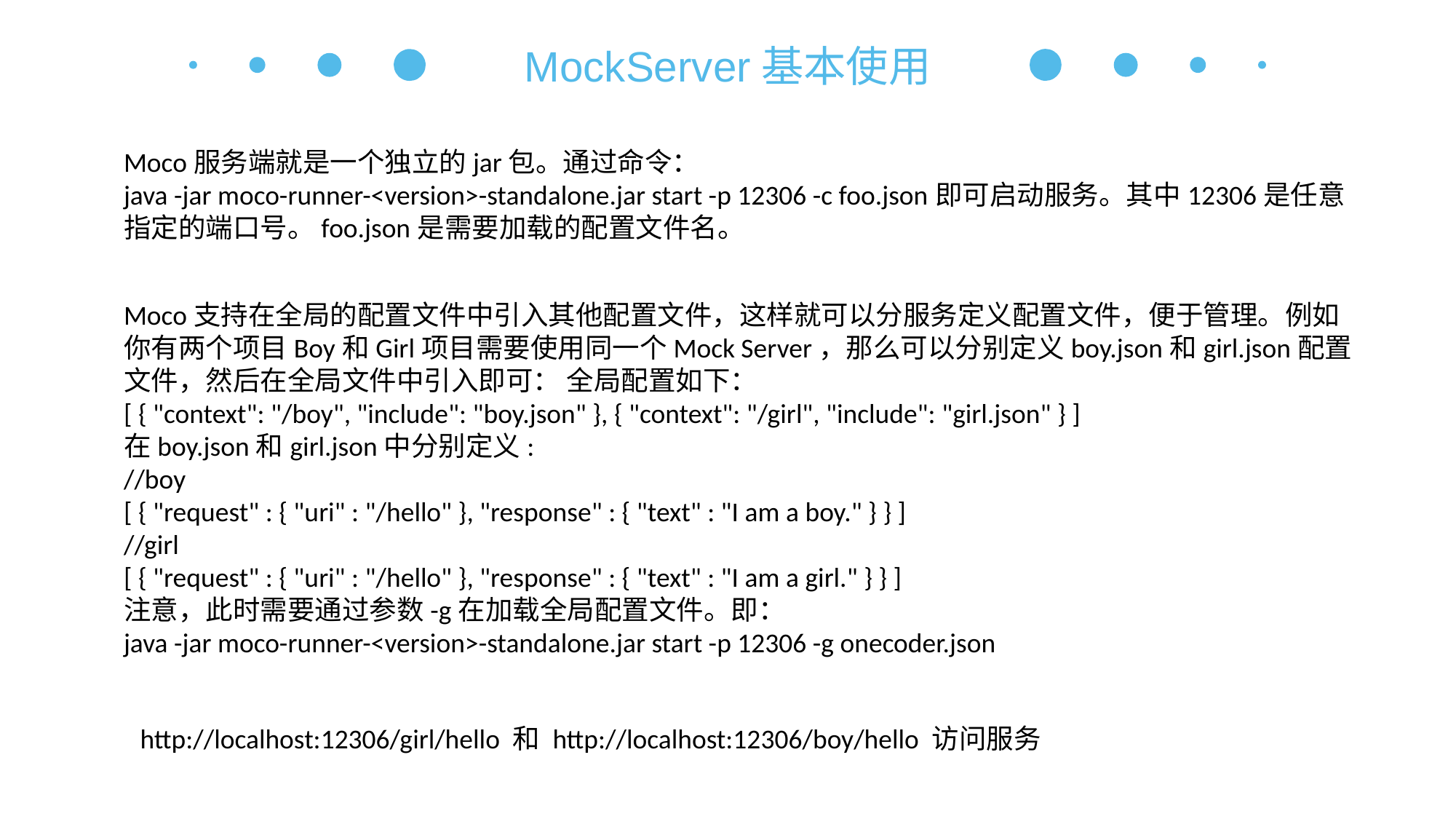

MockServer基本使用

Moco服务端就是一个独立的jar包。通过命令：
java -jar moco-runner-<version>-standalone.jar start -p 12306 -c foo.json即可启动服务。其中12306是任意指定的端口号。foo.json是需要加载的配置文件名。
Moco支持在全局的配置文件中引入其他配置文件，这样就可以分服务定义配置文件，便于管理。例如你有两个项目Boy和Girl项目需要使用同一个Mock Server，那么可以分别定义boy.json和girl.json配置文件，然后在全局文件中引入即可： 全局配置如下：
[ { "context": "/boy", "include": "boy.json" }, { "context": "/girl", "include": "girl.json" } ]
在boy.json和girl.json中分别定义:
//boy
[ { "request" : { "uri" : "/hello" }, "response" : { "text" : "I am a boy." } } ]
//girl
[ { "request" : { "uri" : "/hello" }, "response" : { "text" : "I am a girl." } } ]
注意，此时需要通过参数-g在加载全局配置文件。即：
java -jar moco-runner-<version>-standalone.jar start -p 12306 -g onecoder.json
http://localhost:12306/girl/hello 和 http://localhost:12306/boy/hello 访问服务